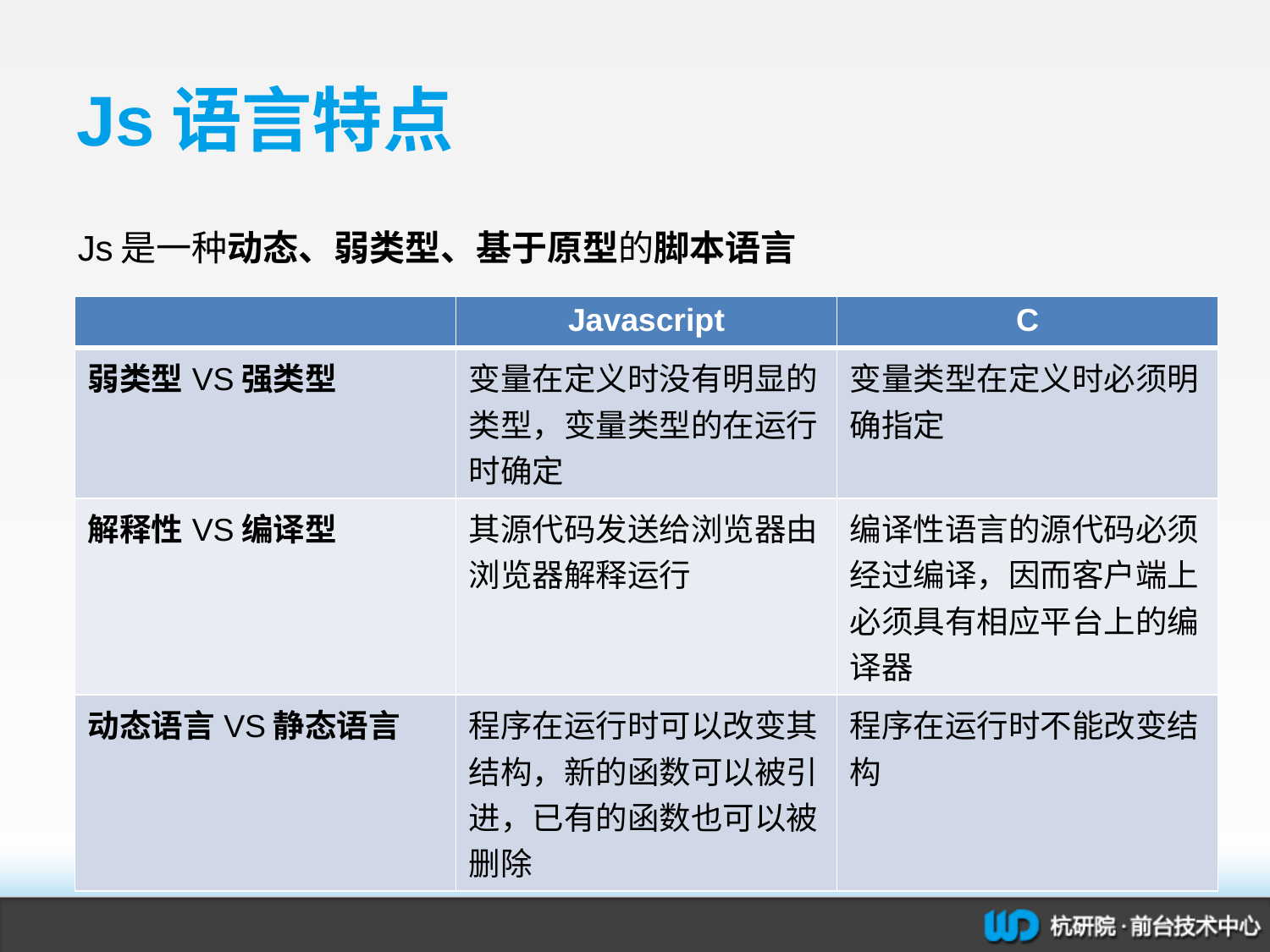

# Js语言特点
Js是一种动态、弱类型、基于原型的脚本语言
|  | Javascript | C |
| --- | --- | --- |
| 弱类型VS强类型 | 变量在定义时没有明显的类型，变量类型的在运行时确定 | 变量类型在定义时必须明确指定 |
| 解释性VS编译型 | 其源代码发送给浏览器由浏览器解释运行 | 编译性语言的源代码必须经过编译，因而客户端上必须具有相应平台上的编译器 |
| 动态语言VS静态语言 | 程序在运行时可以改变其结构，新的函数可以被引进，已有的函数也可以被删除 | 程序在运行时不能改变结构 |